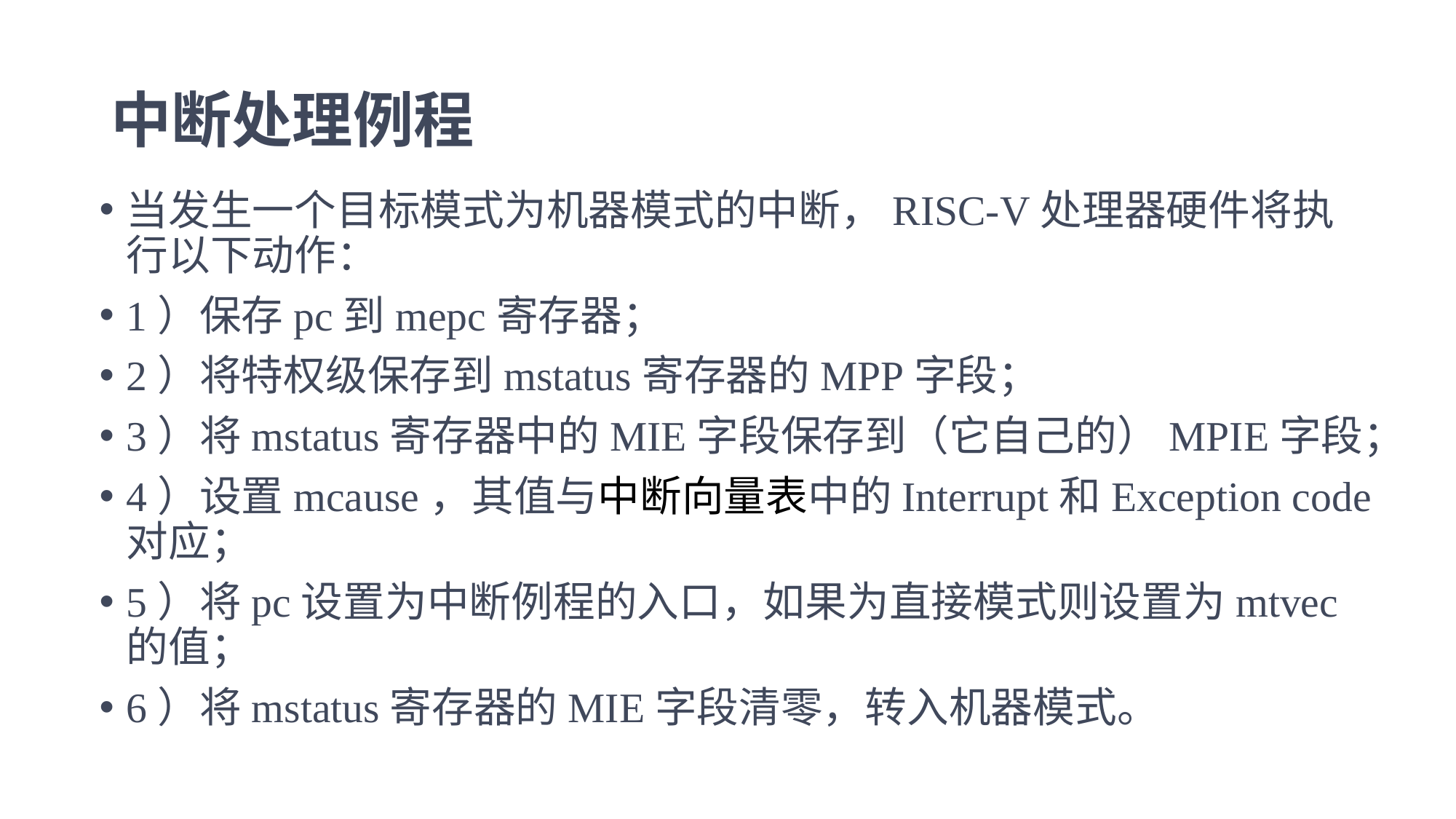

# 中断处理例程
当发生一个目标模式为机器模式的中断，RISC-V处理器硬件将执行以下动作：
1）保存pc到mepc寄存器；
2）将特权级保存到mstatus寄存器的MPP字段；
3）将mstatus寄存器中的MIE字段保存到（它自己的）MPIE字段；
4）设置mcause，其值与中断向量表中的Interrupt和Exception code对应；
5）将pc设置为中断例程的入口，如果为直接模式则设置为mtvec的值；
6）将mstatus寄存器的MIE字段清零，转入机器模式。